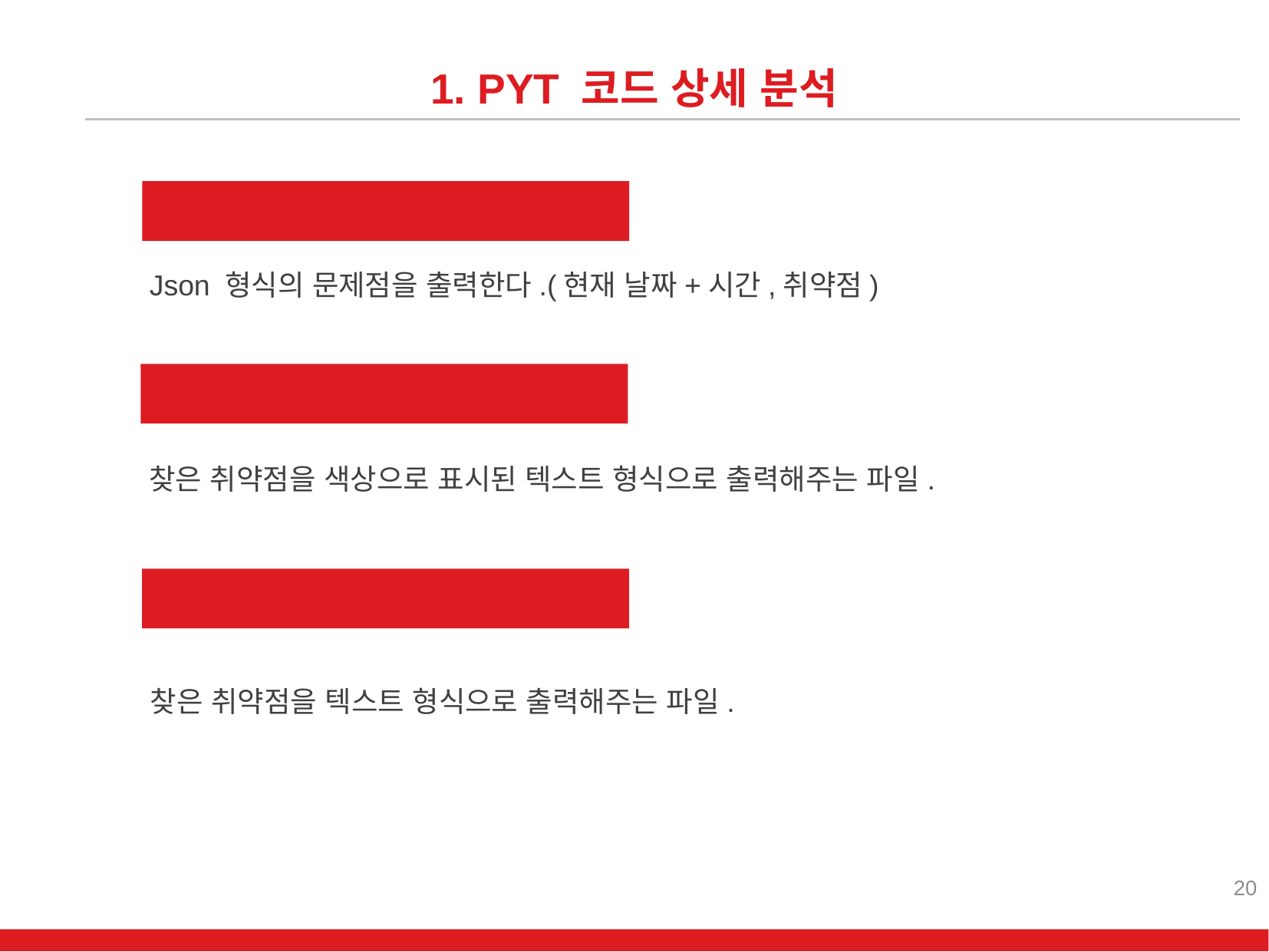

1. PYT 코드 상세 분석
json.py
Json 형식의 문제점을 출력한다.(현재 날짜+시간,취약점)
screen.py
찾은 취약점을 색상으로 표시된 텍스트 형식으로 출력해주는 파일.
text.py
찾은 취약점을 텍스트 형식으로 출력해주는 파일.
20